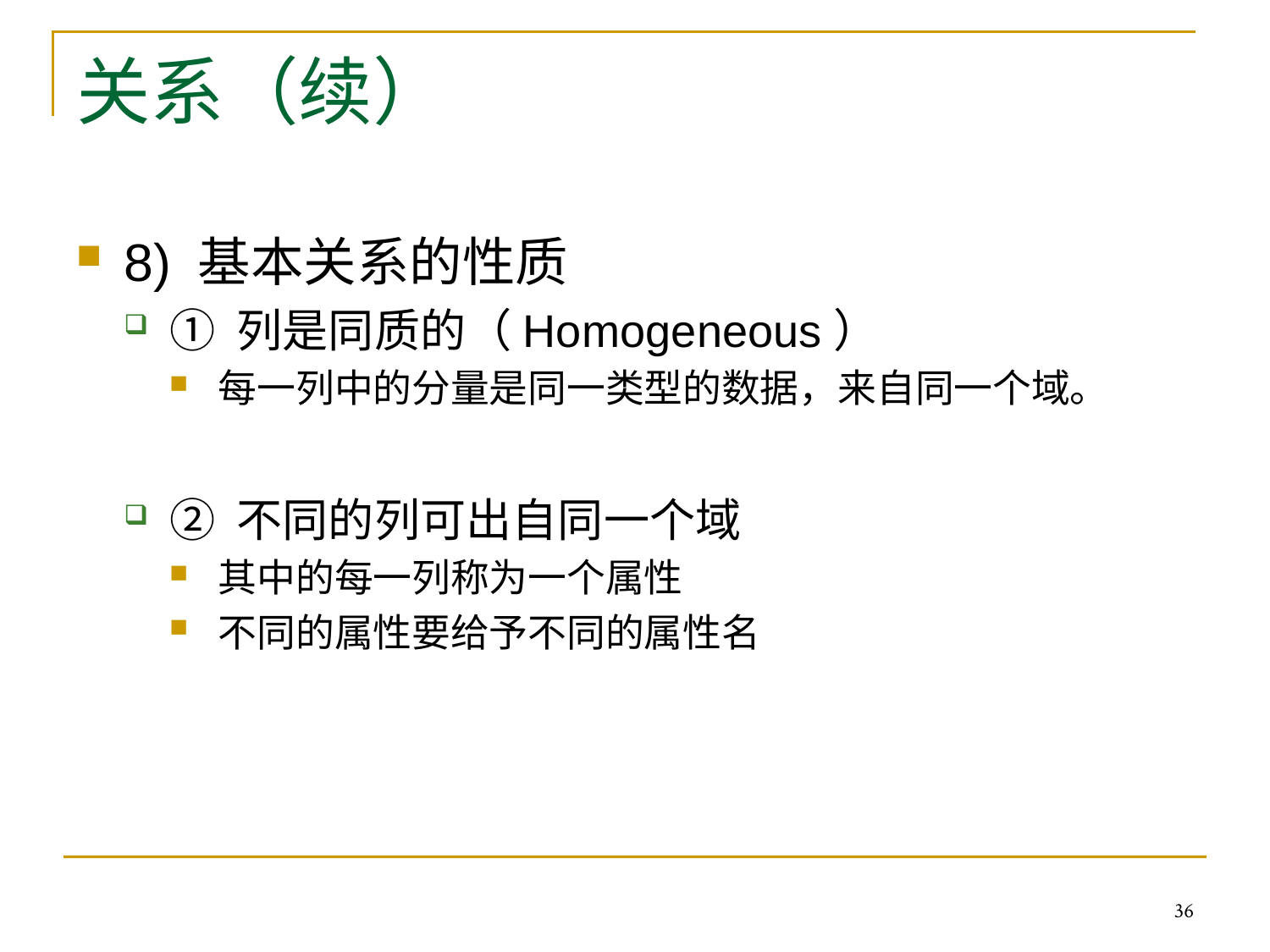

# 关系（续）
8) 基本关系的性质
① 列是同质的（Homogeneous）
每一列中的分量是同一类型的数据，来自同一个域。

② 不同的列可出自同一个域
其中的每一列称为一个属性
不同的属性要给予不同的属性名
36